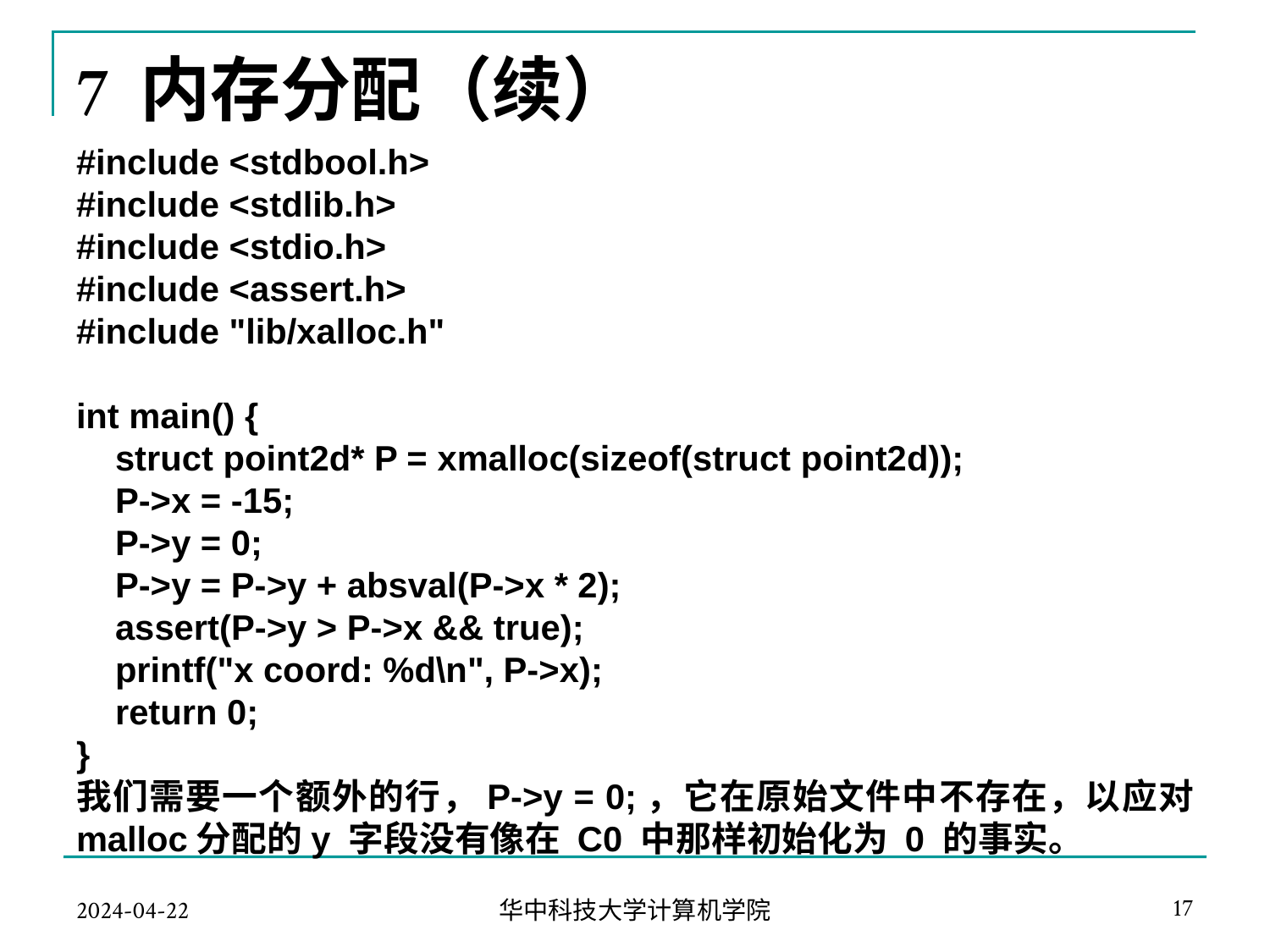

# 7 内存分配（续）
#include <stdbool.h>
#include <stdlib.h>
#include <stdio.h>
#include <assert.h>
#include "lib/xalloc.h"

int main() {
    struct point2d* P = xmalloc(sizeof(struct point2d));
    P->x = -15;
    P->y = 0;
    P->y = P->y + absval(P->x * 2);
    assert(P->y > P->x && true);
    printf("x coord: %d\n", P->x);
    return 0;
}
我们需要一个额外的行，P->y = 0;，它在原始文件中不存在，以应对 malloc分配的y 字段没有像在 C0 中那样初始化为 0 的事实。
2024-04-22
17
华中科技大学计算机学院